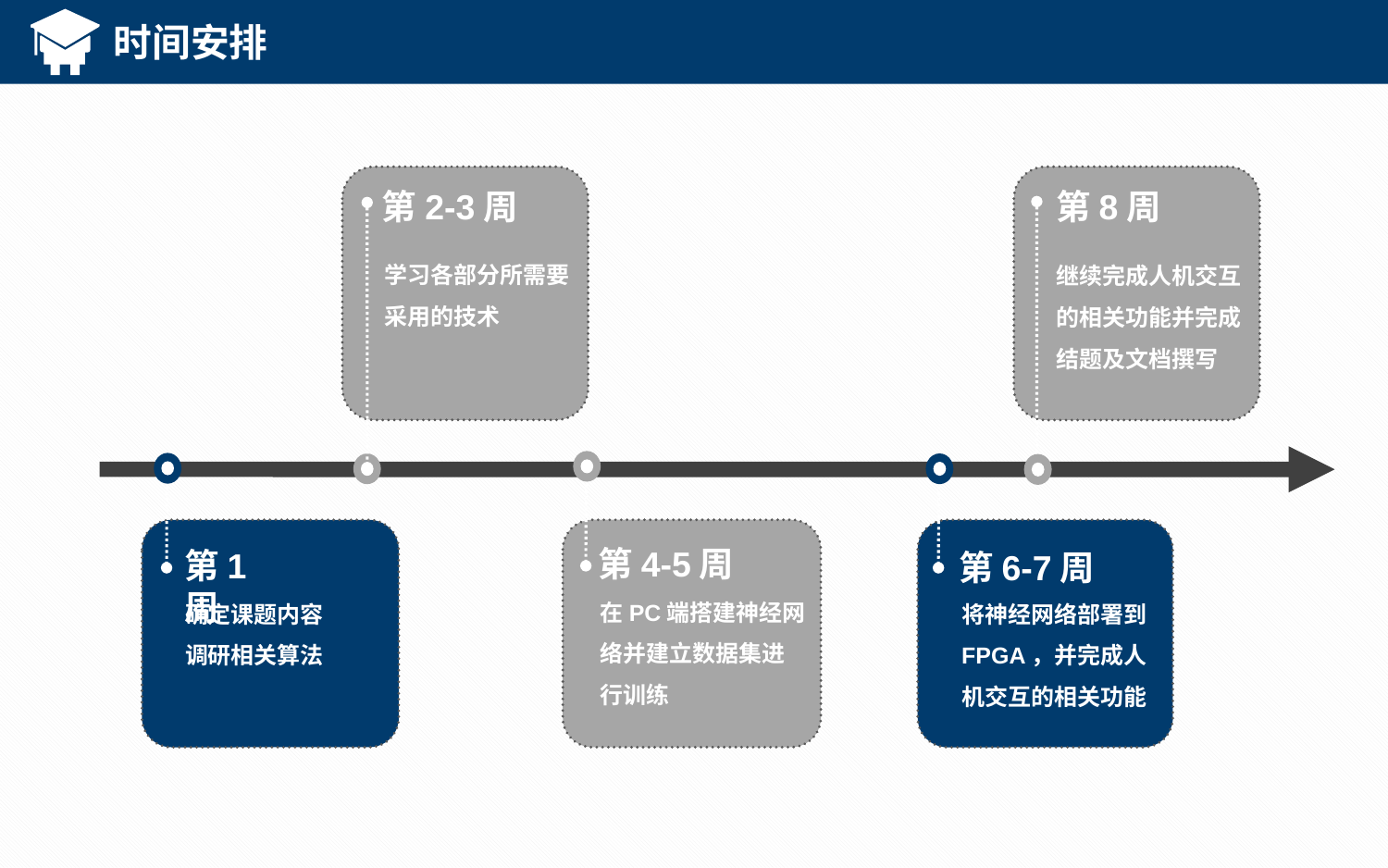

时间安排

第2-3周
第8周

学习各部分所需要采用的技术
继续完成人机交互的相关功能并完成结题及文档撰写

第4-5周
第1周
第6-7周
在PC端搭建神经网络并建立数据集进行训练
确定课题内容
调研相关算法
将神经网络部署到FPGA，并完成人机交互的相关功能